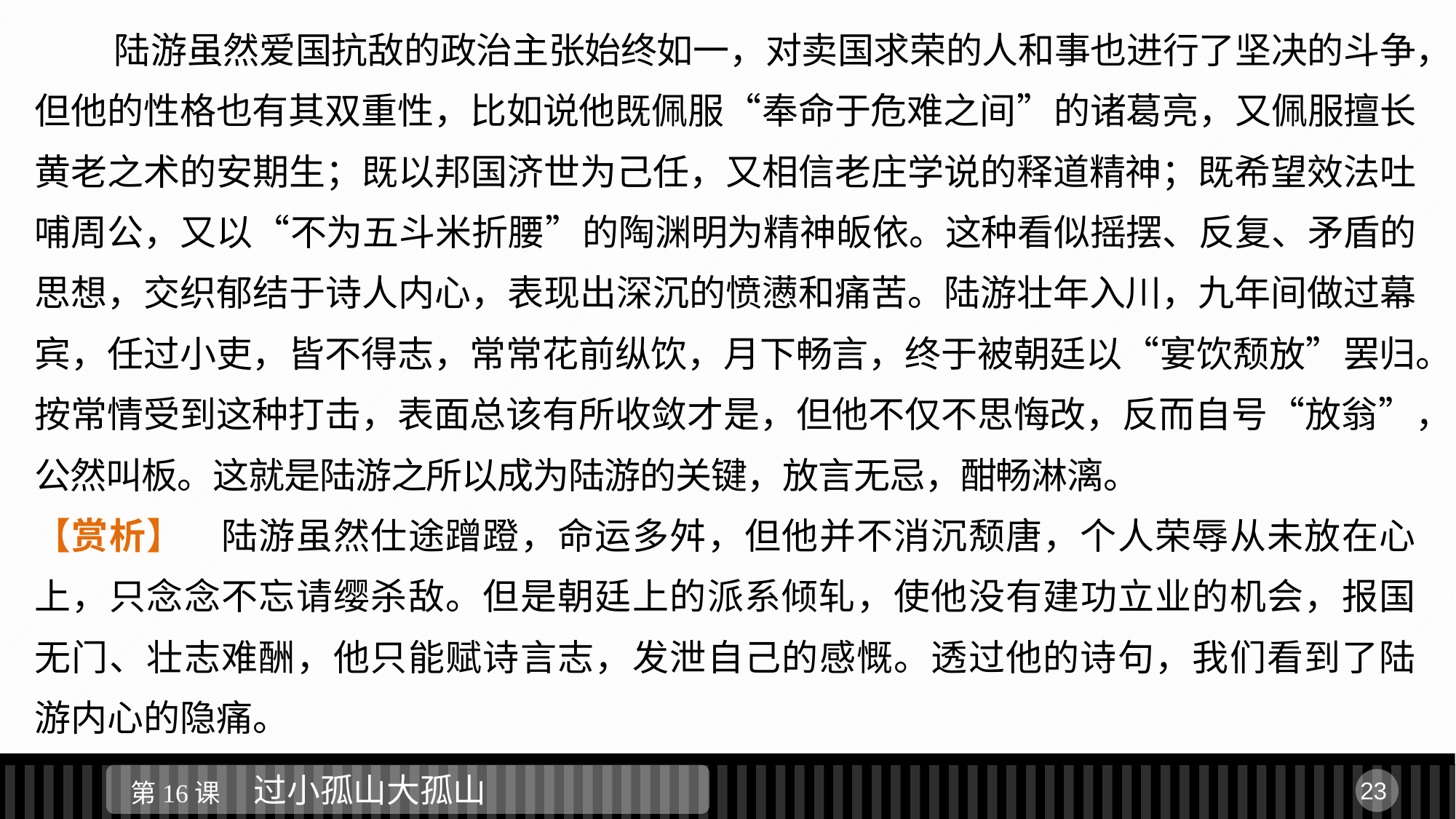

陆游虽然爱国抗敌的政治主张始终如一，对卖国求荣的人和事也进行了坚决的斗争，但他的性格也有其双重性，比如说他既佩服“奉命于危难之间”的诸葛亮，又佩服擅长黄老之术的安期生；既以邦国济世为己任，又相信老庄学说的释道精神；既希望效法吐哺周公，又以“不为五斗米折腰”的陶渊明为精神皈依。这种看似摇摆、反复、矛盾的思想，交织郁结于诗人内心，表现出深沉的愤懑和痛苦。陆游壮年入川，九年间做过幕宾，任过小吏，皆不得志，常常花前纵饮，月下畅言，终于被朝廷以“宴饮颓放”罢归。按常情受到这种打击，表面总该有所收敛才是，但他不仅不思悔改，反而自号“放翁”，公然叫板。这就是陆游之所以成为陆游的关键，放言无忌，酣畅淋漓。
【赏析】　陆游虽然仕途蹭蹬，命运多舛，但他并不消沉颓唐，个人荣辱从未放在心上，只念念不忘请缨杀敌。但是朝廷上的派系倾轧，使他没有建功立业的机会，报国无门、壮志难酬，他只能赋诗言志，发泄自己的感慨。透过他的诗句，我们看到了陆游内心的隐痛。